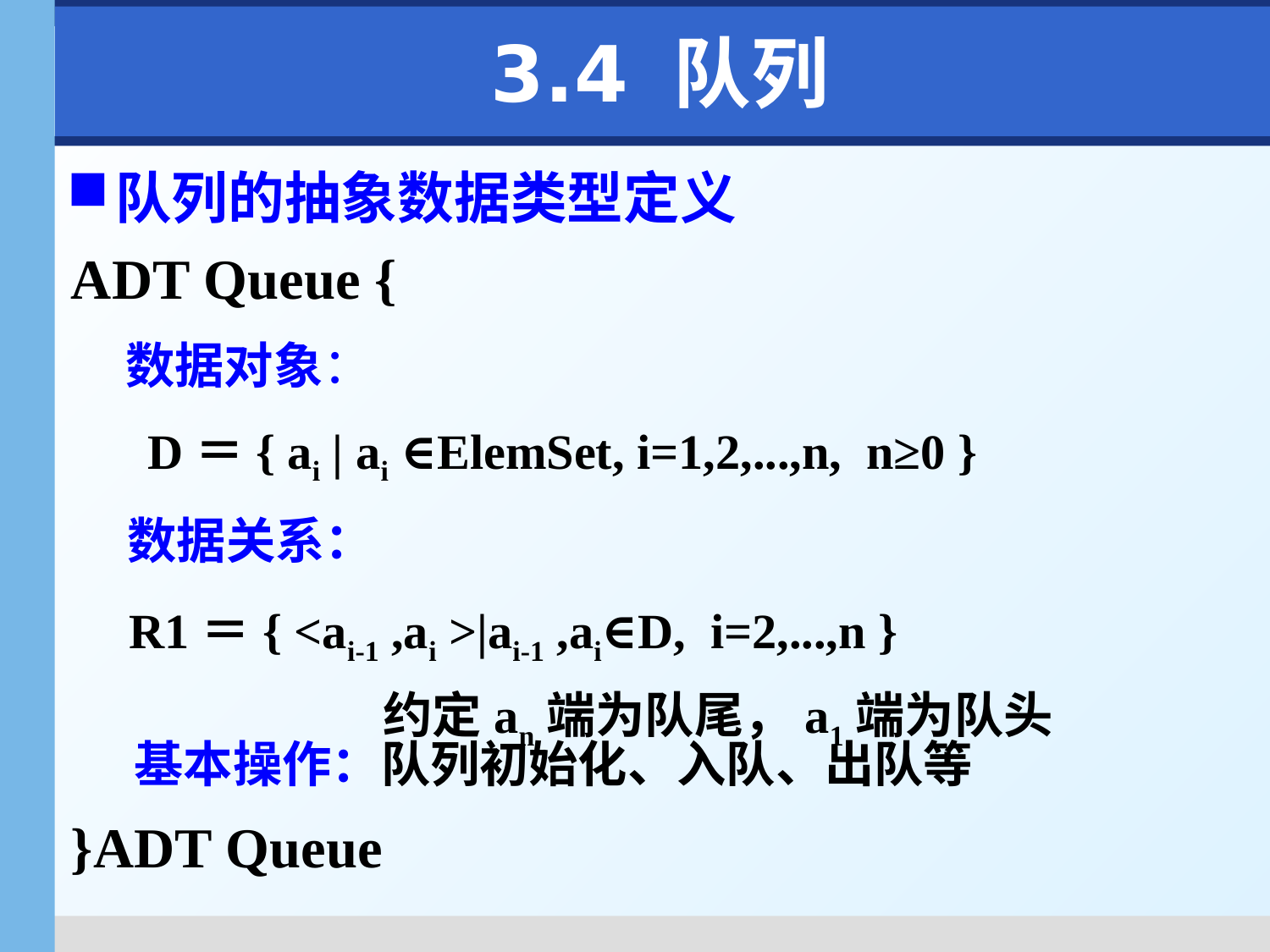

# 3.4 队列
队列的抽象数据类型定义

ADT Queue {

}ADT Queue
数据对象：
D＝{ ai | ai ∈ElemSet, i=1,2,...,n,  n≥0 }
数据关系：
R1＝{ <ai-1 ,ai >|ai-1 ,ai∈D,  i=2,...,n }
		约定an端为队尾，a1端为队头
基本操作：队列初始化、入队、出队等